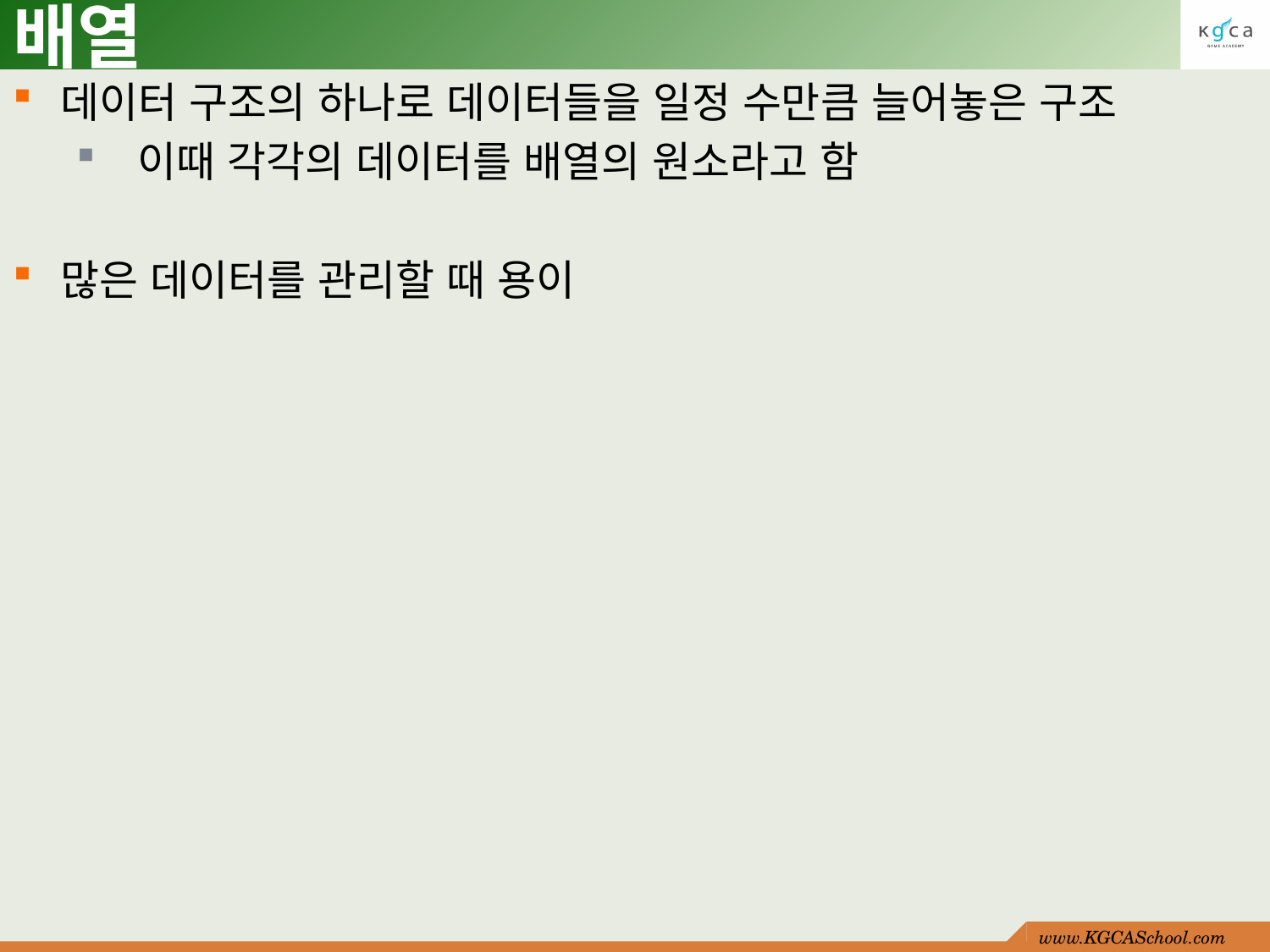

# 배열
데이터 구조의 하나로 데이터들을 일정 수만큼 늘어놓은 구조
 이때 각각의 데이터를 배열의 원소라고 함

많은 데이터를 관리할 때 용이